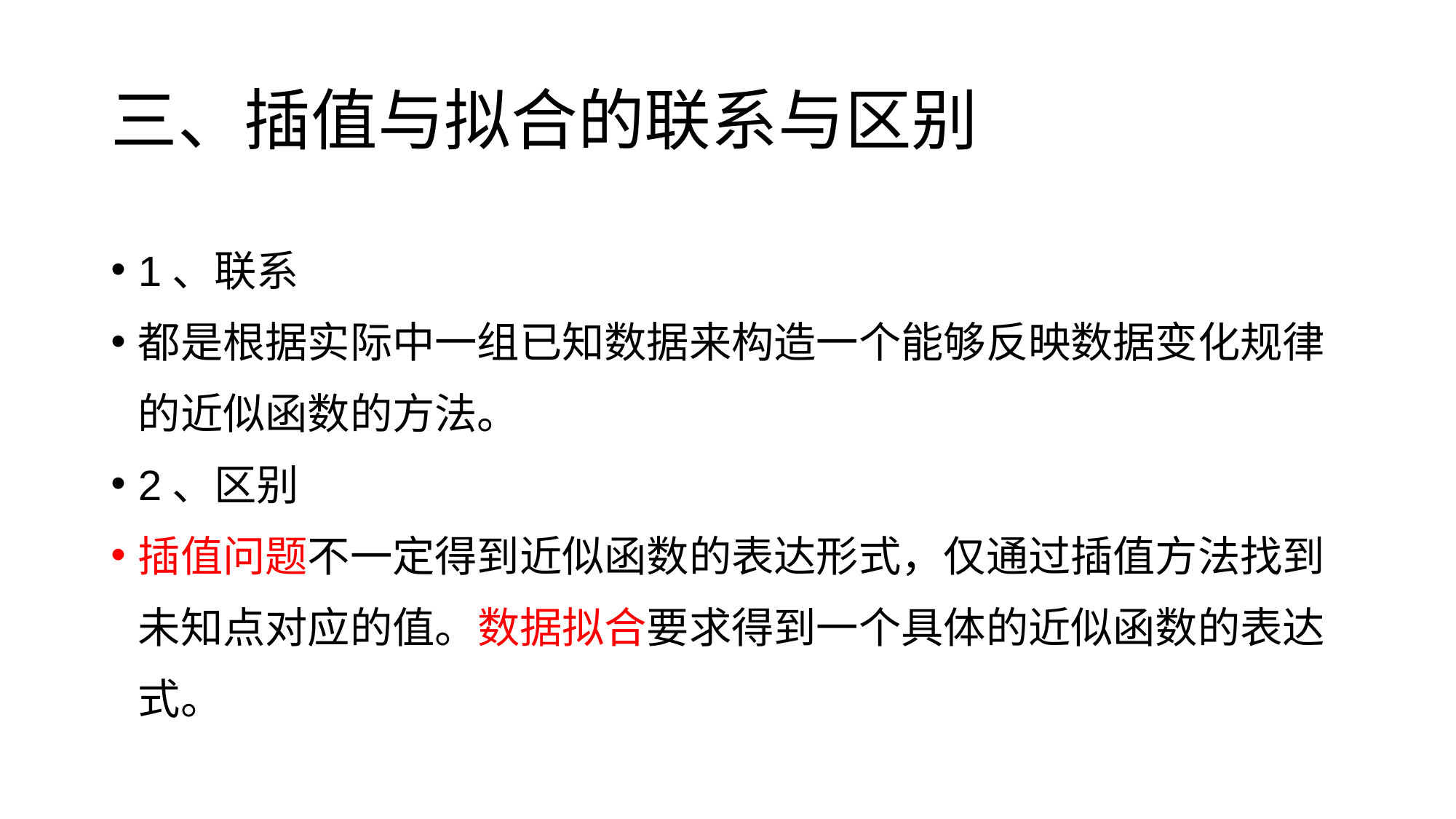

# 三、插值与拟合的联系与区别
1、联系
都是根据实际中一组已知数据来构造一个能够反映数据变化规律的近似函数的方法。
2、区别
插值问题不一定得到近似函数的表达形式，仅通过插值方法找到未知点对应的值。数据拟合要求得到一个具体的近似函数的表达式。